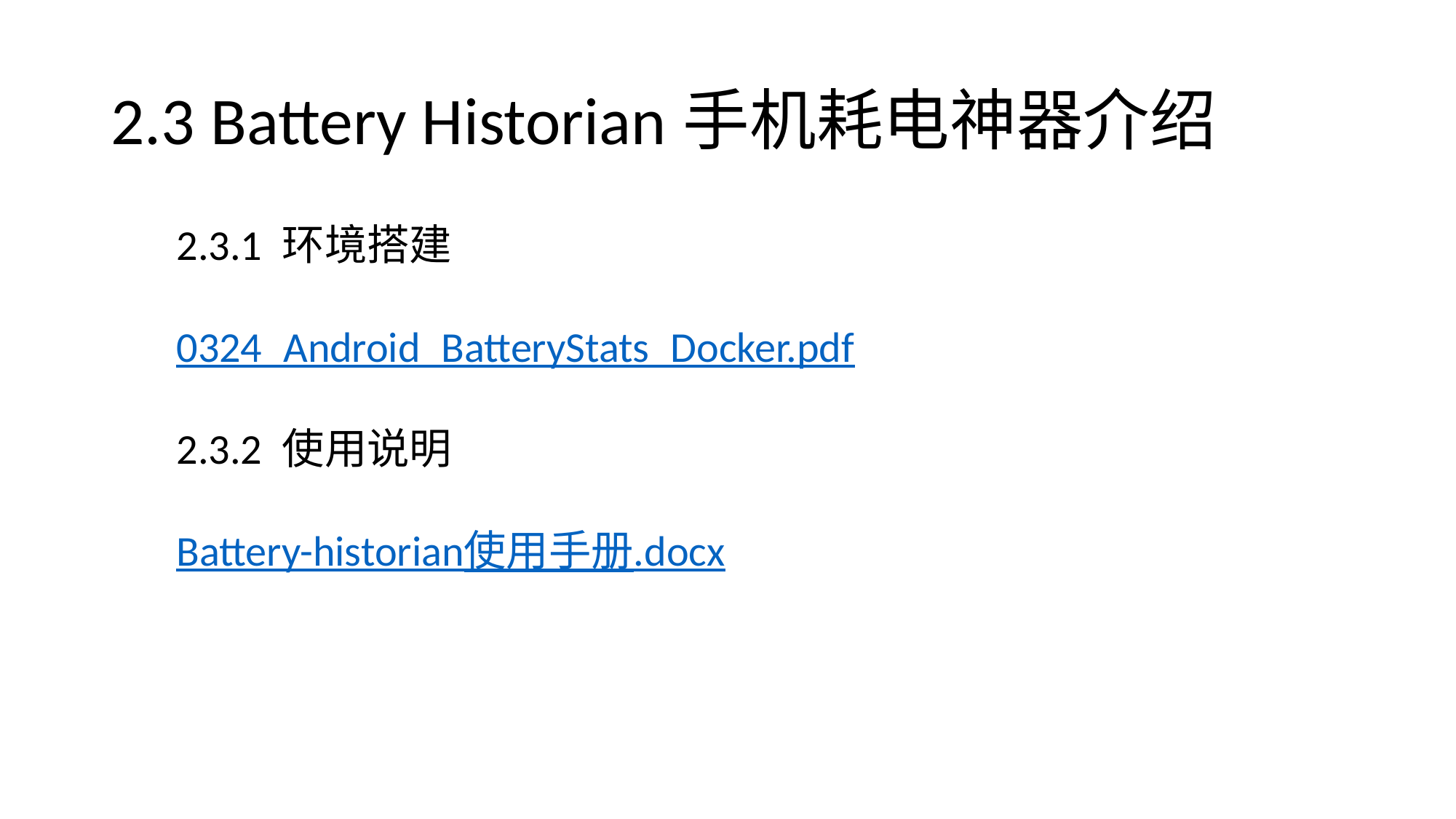

# 2.3 Battery Historian手机耗电神器介绍
2.3.1 环境搭建

0324_Android_BatteryStats_Docker.pdf

2.3.2 使用说明

Battery-historian使用手册.docx